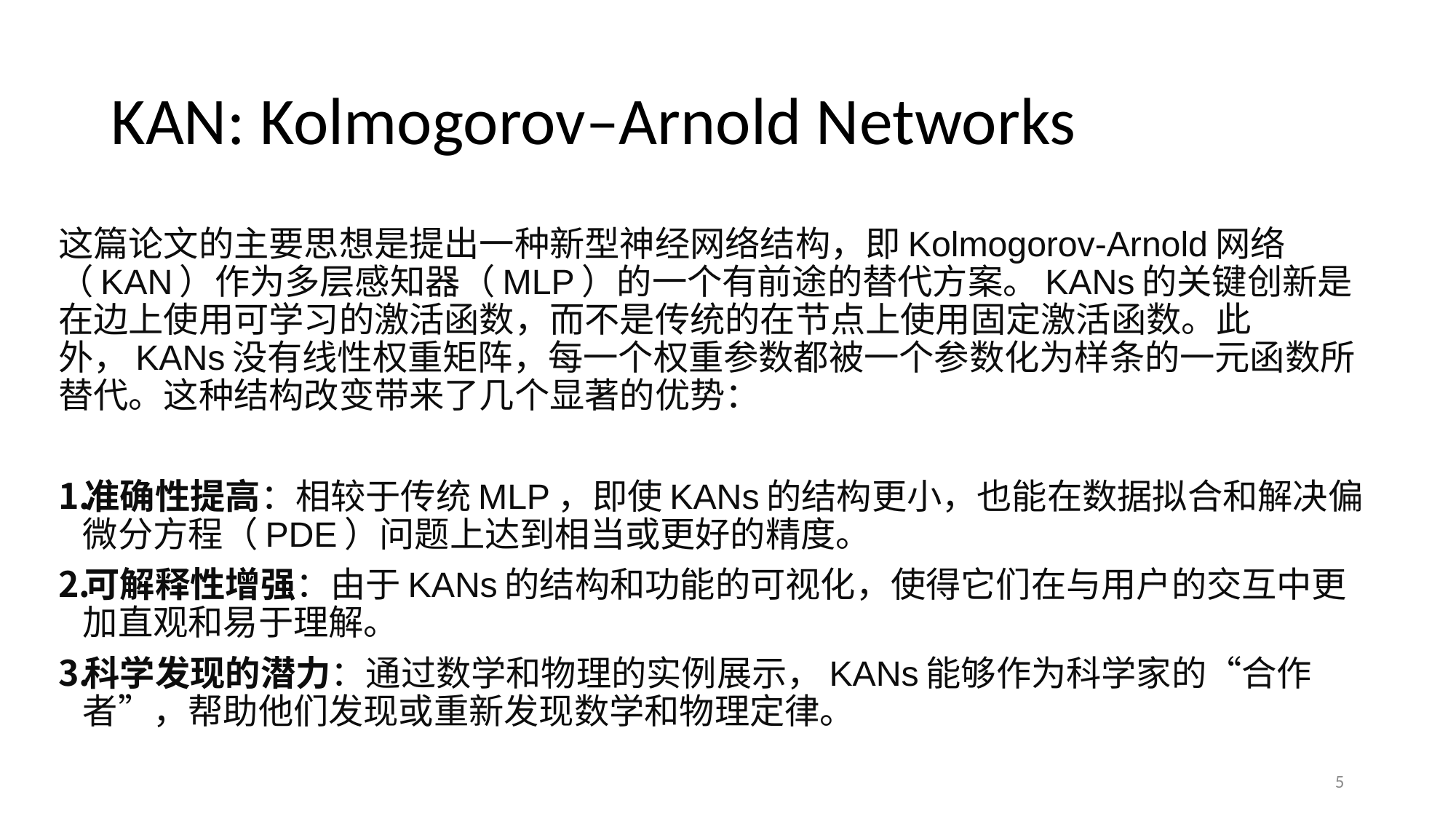

# KAN: Kolmogorov–Arnold Networks
这篇论文的主要思想是提出一种新型神经网络结构，即Kolmogorov-Arnold网络（KAN）作为多层感知器（MLP）的一个有前途的替代方案。KANs的关键创新是在边上使用可学习的激活函数，而不是传统的在节点上使用固定激活函数。此外，KANs没有线性权重矩阵，每一个权重参数都被一个参数化为样条的一元函数所替代。这种结构改变带来了几个显著的优势：

准确性提高：相较于传统MLP，即使KANs的结构更小，也能在数据拟合和解决偏微分方程（PDE）问题上达到相当或更好的精度。
可解释性增强：由于KANs的结构和功能的可视化，使得它们在与用户的交互中更加直观和易于理解。
科学发现的潜力：通过数学和物理的实例展示，KANs能够作为科学家的“合作者”，帮助他们发现或重新发现数学和物理定律。
5